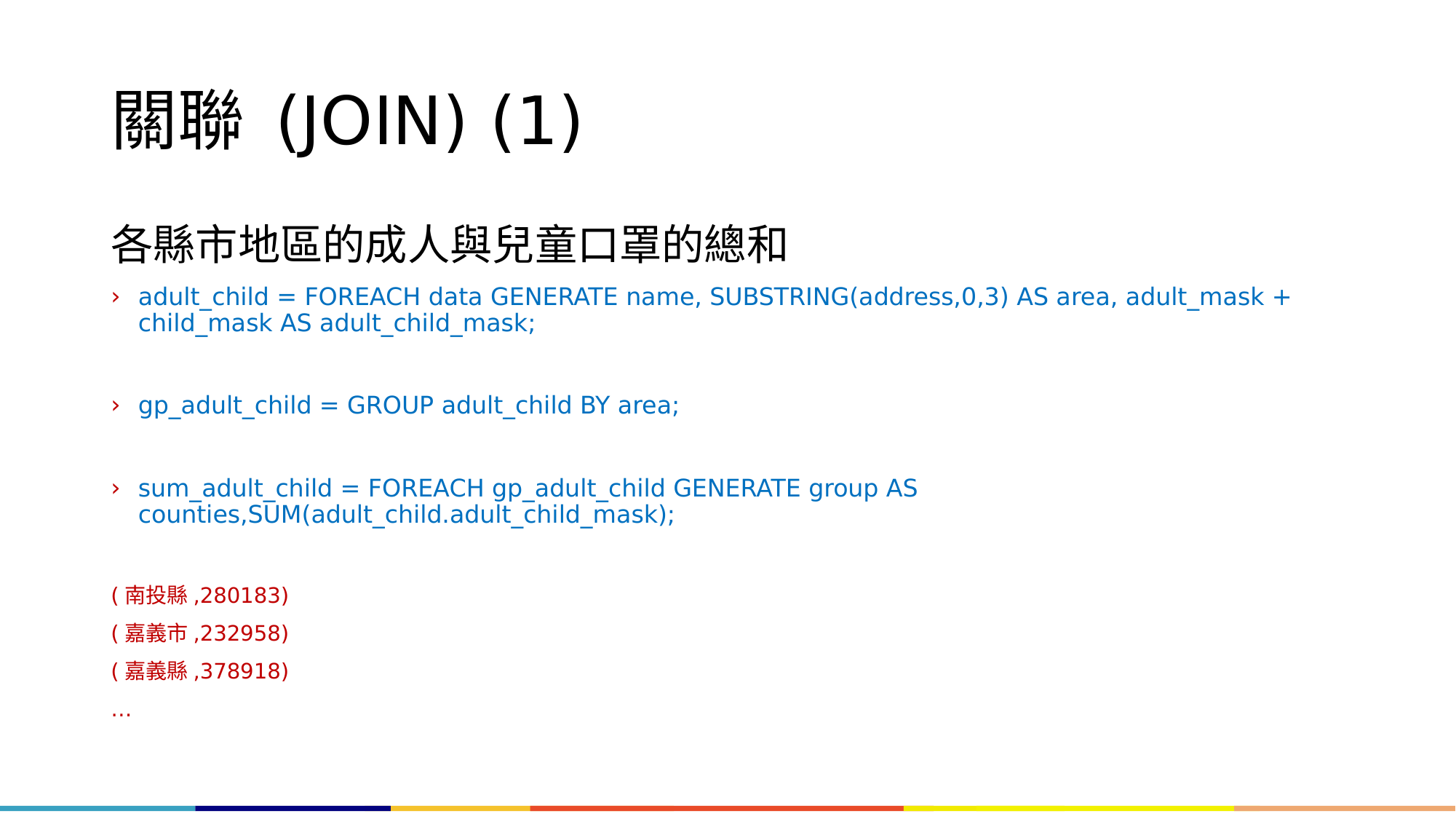

# 關聯 (JOIN) (1)
各縣市地區的成人與兒童口罩的總和
adult_child = FOREACH data GENERATE name, SUBSTRING(address,0,3) AS area, adult_mask + child_mask AS adult_child_mask;

gp_adult_child = GROUP adult_child BY area;

sum_adult_child = FOREACH gp_adult_child GENERATE group AS counties,SUM(adult_child.adult_child_mask);

(南投縣,280183)
(嘉義市,232958)
(嘉義縣,378918)
…